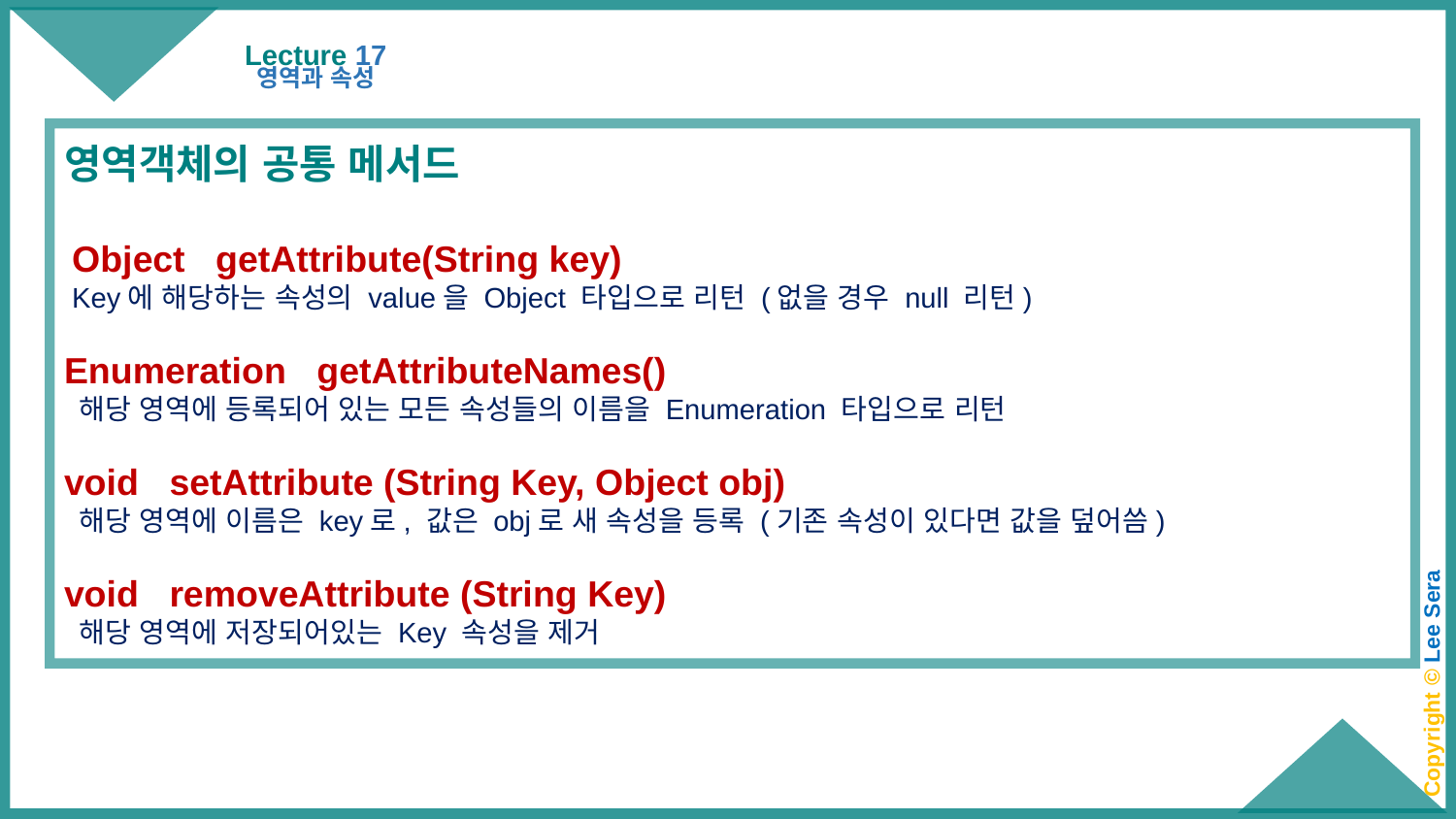

# Lecture 17
영역과 속성
영역객체의 공통 메서드

 Object   getAttribute(String key)
 Key에 해당하는 속성의 value을 Object 타입으로 리턴 (없을 경우 null 리턴)

Enumeration   getAttributeNames()
 해당 영역에 등록되어 있는 모든 속성들의 이름을 Enumeration 타입으로 리턴

void   setAttribute (String Key, Object obj)
 해당 영역에 이름은 key로, 값은 obj로 새 속성을 등록 (기존 속성이 있다면 값을 덮어씀)

void   removeAttribute (String Key)
 해당 영역에 저장되어있는 Key 속성을 제거
Copyright © Lee Sera